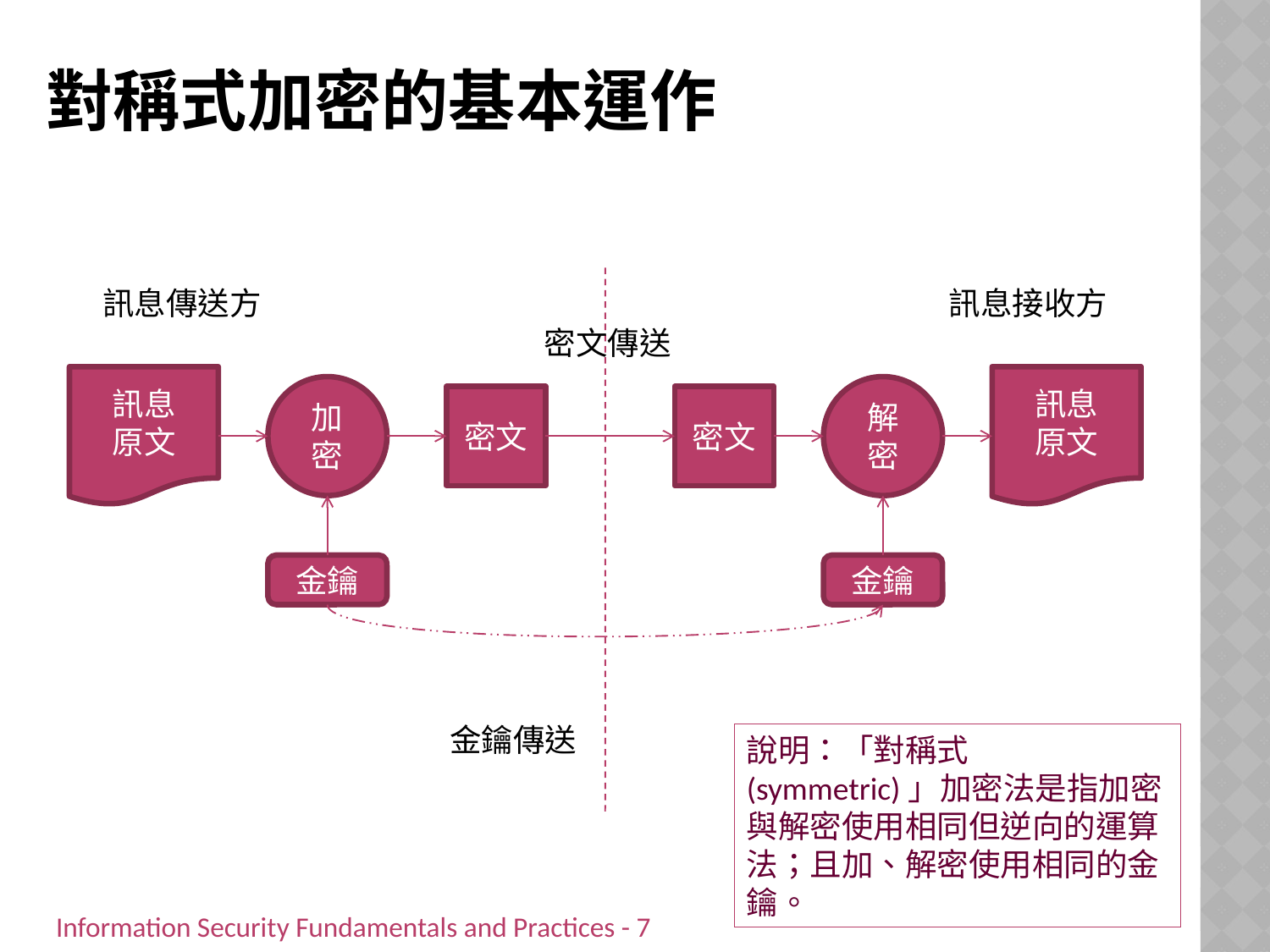

# 對稱式加密的基本運作
訊息傳送方
訊息接收方
密文傳送
訊息
原文
訊息
原文
加密
解密
密文
密文
金鑰
金鑰
金鑰傳送
說明：「對稱式(symmetric)」加密法是指加密與解密使用相同但逆向的運算法；且加、解密使用相同的金鑰。